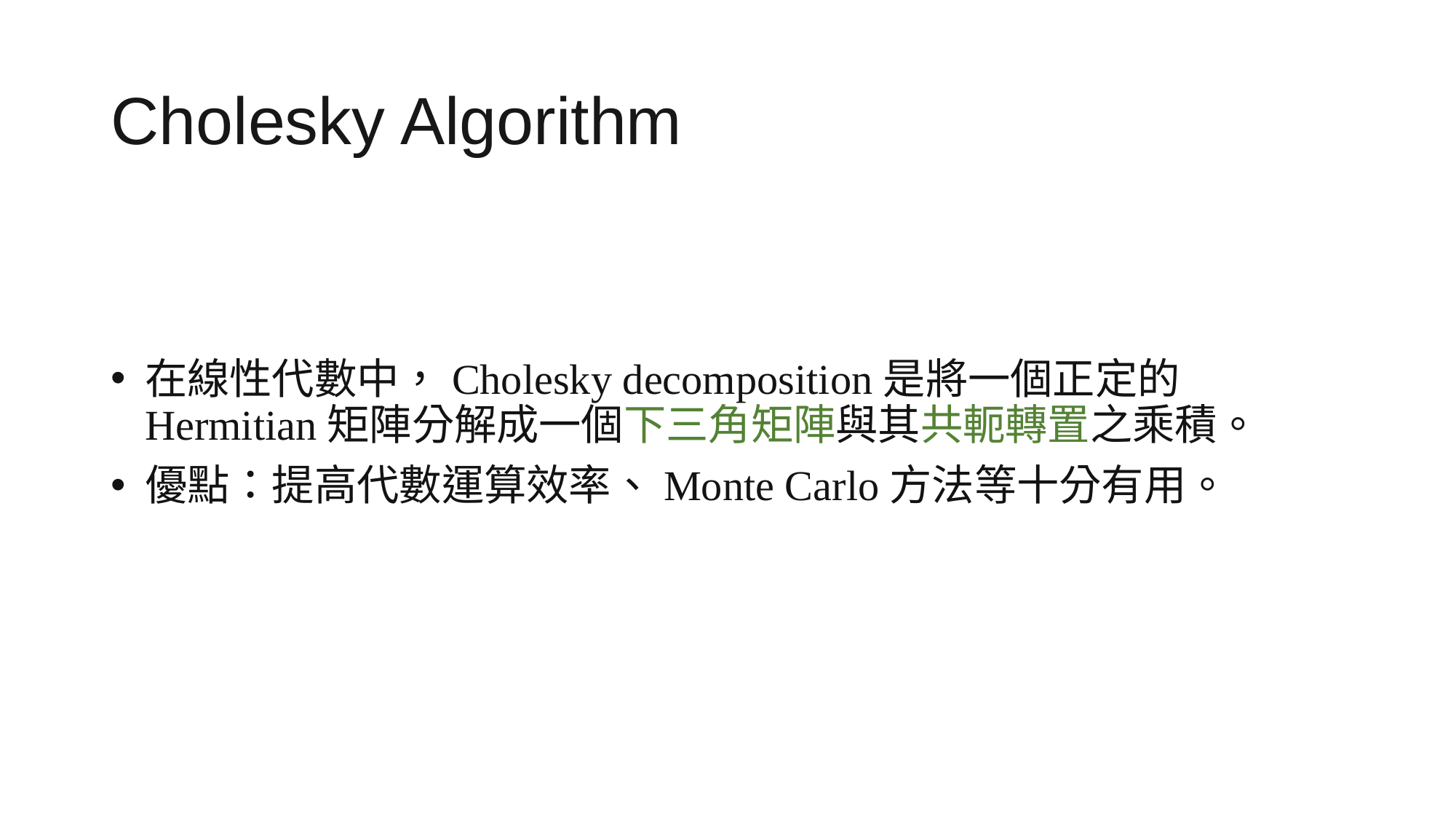

# Cholesky Algorithm
在線性代數中，Cholesky decomposition是將一個正定的Hermitian矩陣分解成一個下三角矩陣與其共軛轉置之乘積。
優點：提高代數運算效率、Monte Carlo方法等十分有用。